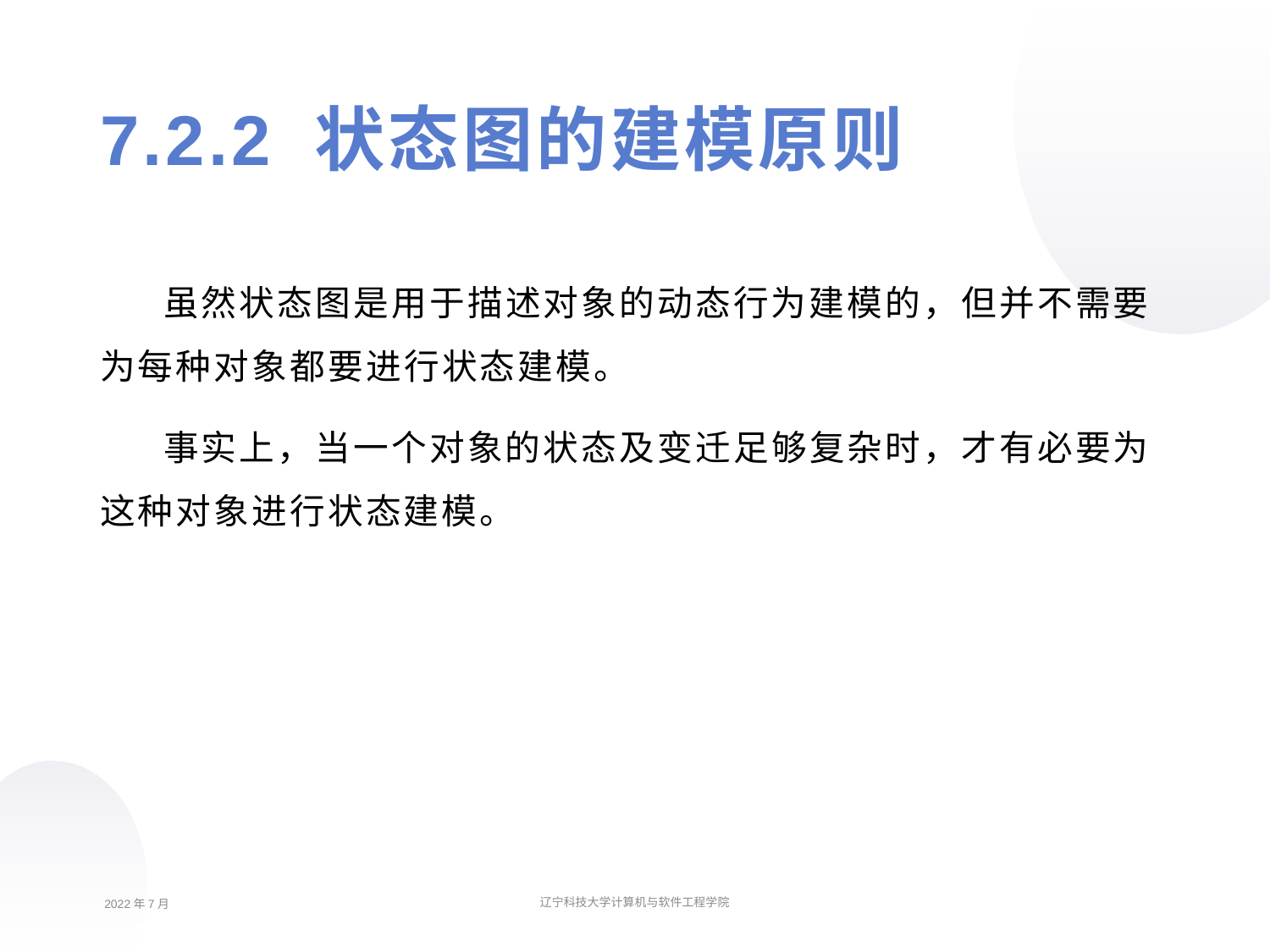

7.2.2 状态图的建模原则
虽然状态图是用于描述对象的动态行为建模的，但并不需要为每种对象都要进行状态建模。
事实上，当一个对象的状态及变迁足够复杂时，才有必要为这种对象进行状态建模。

2022年7月
辽宁科技大学计算机与软件工程学院
45